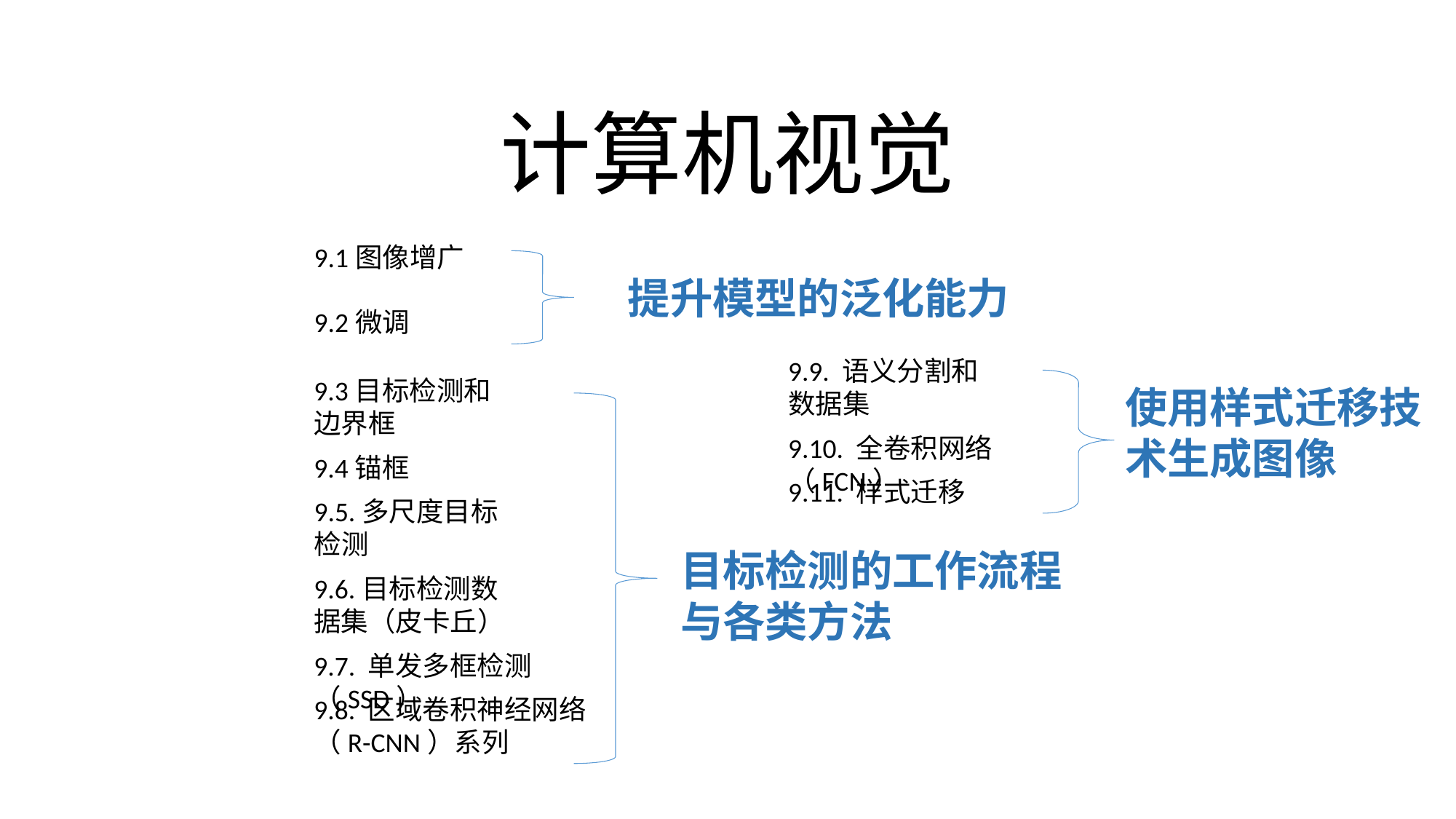

# 计算机视觉
9.1图像增广

提升模型的泛化能力
9.2微调
9.9. 语义分割和数据集

使用样式迁移技术生成图像
9.10. 全卷积网络（FCN）
9.11. 样式迁移
9.3目标检测和边界框

9.4锚框
9.5.多尺度目标检测
目标检测的工作流程与各类方法
9.6.目标检测数据集（皮卡丘）
9.7. 单发多框检测（SSD）
9.8. 区域卷积神经网络（R-CNN）系列